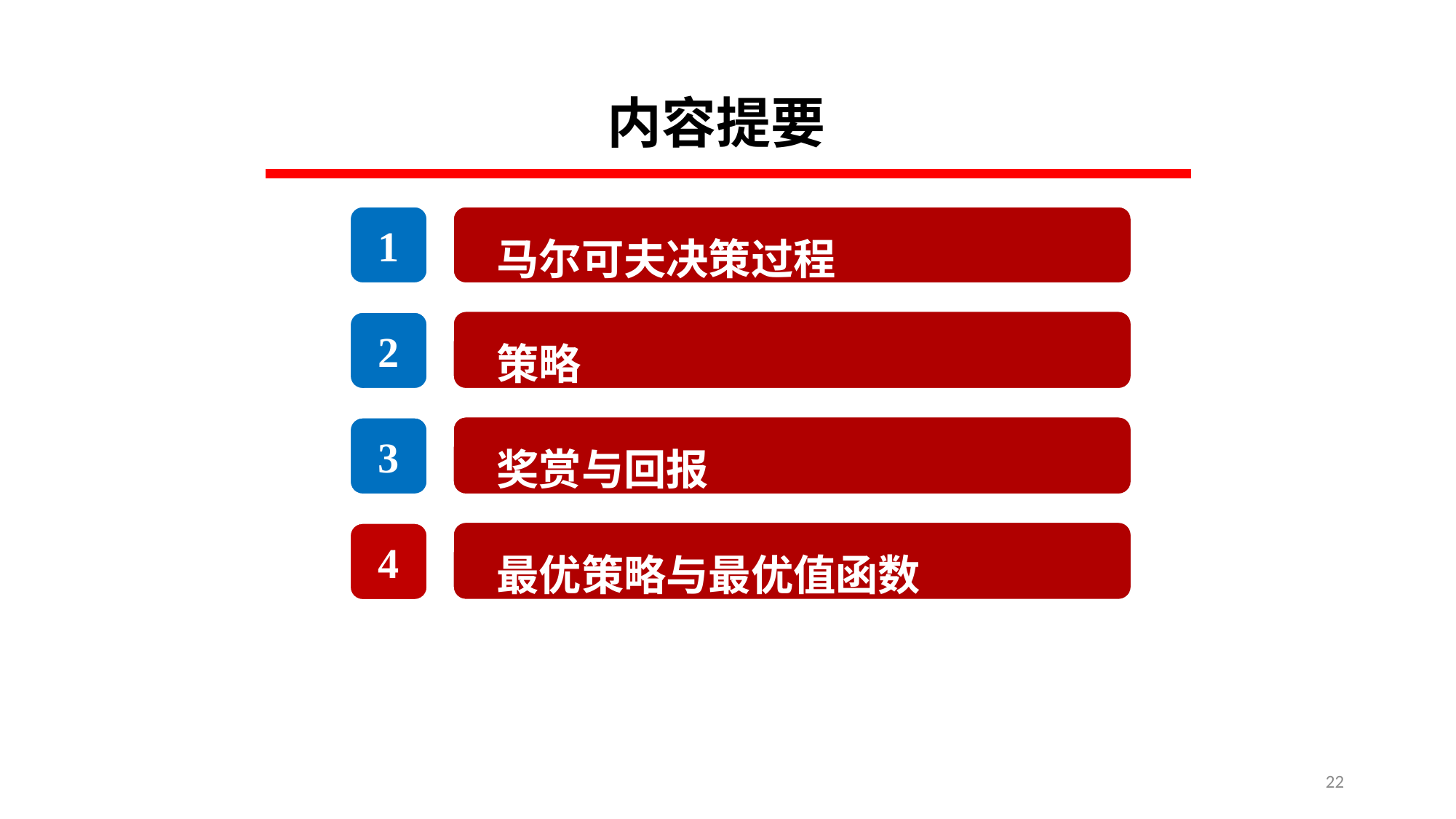

内容提要
1
  马尔可夫决策过程
  策略
2
  奖赏与回报
3
  最优策略与最优值函数
4
22